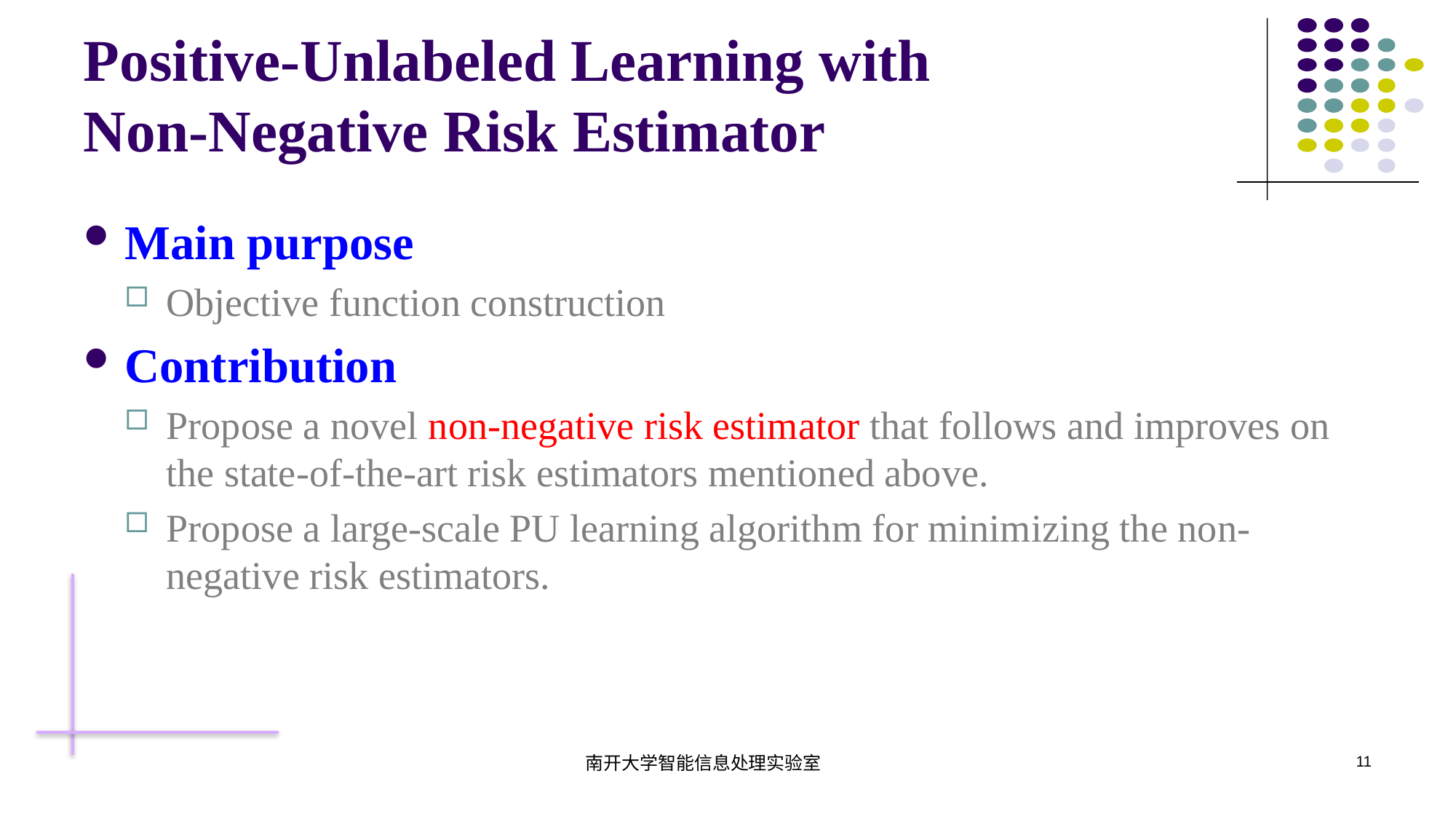

# Positive-Unlabeled Learning with Non-Negative Risk Estimator
Main purpose
Objective function construction
Contribution
Propose a novel non-negative risk estimator that follows and improves on the state-of-the-art risk estimators mentioned above.
Propose a large-scale PU learning algorithm for minimizing the non-negative risk estimators.
南开大学智能信息处理实验室
11